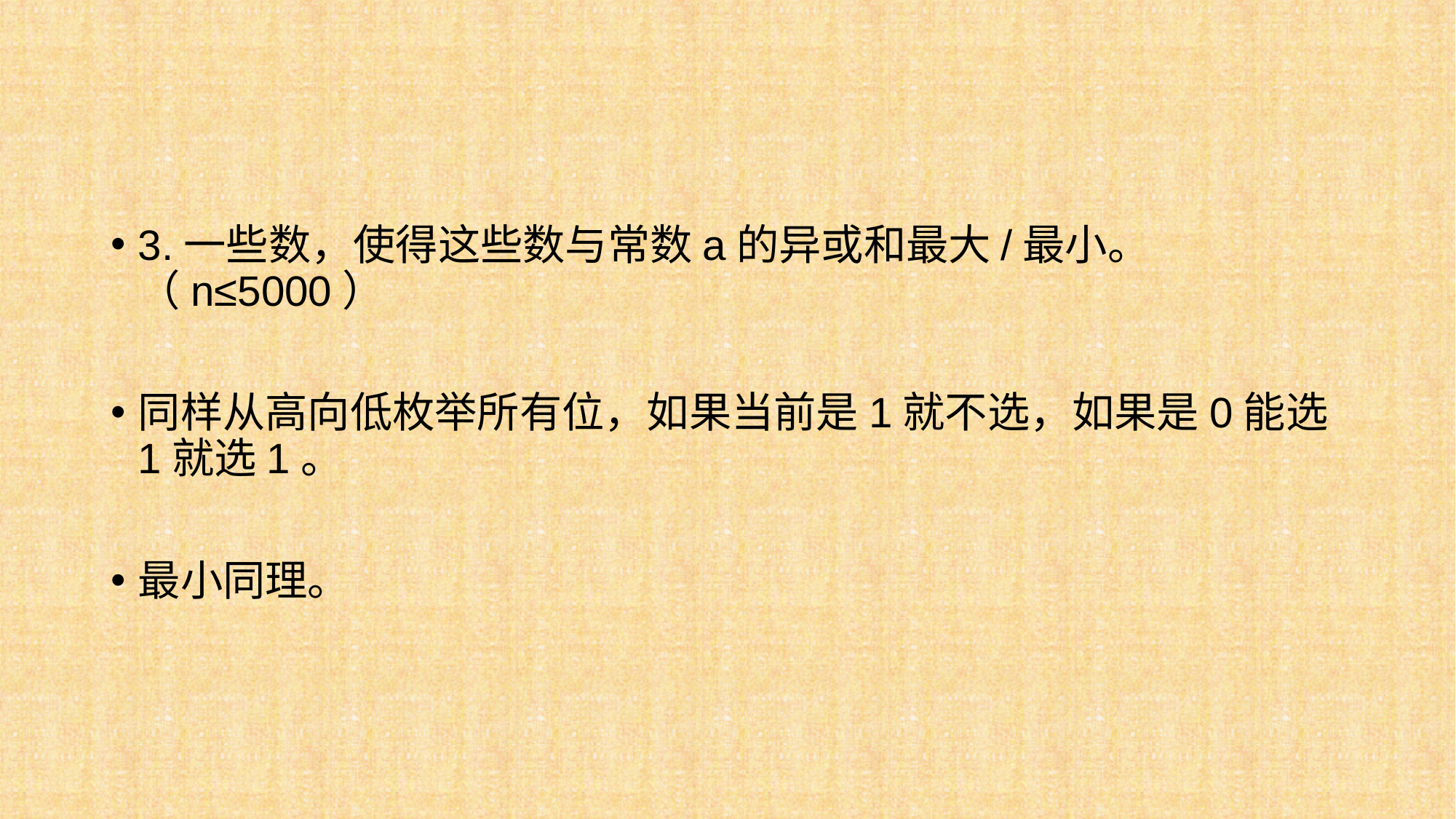

#
3.一些数，使得这些数与常数a的异或和最大/最小。（n≤5000）

同样从高向低枚举所有位，如果当前是1就不选，如果是0能选1就选1。

最小同理。